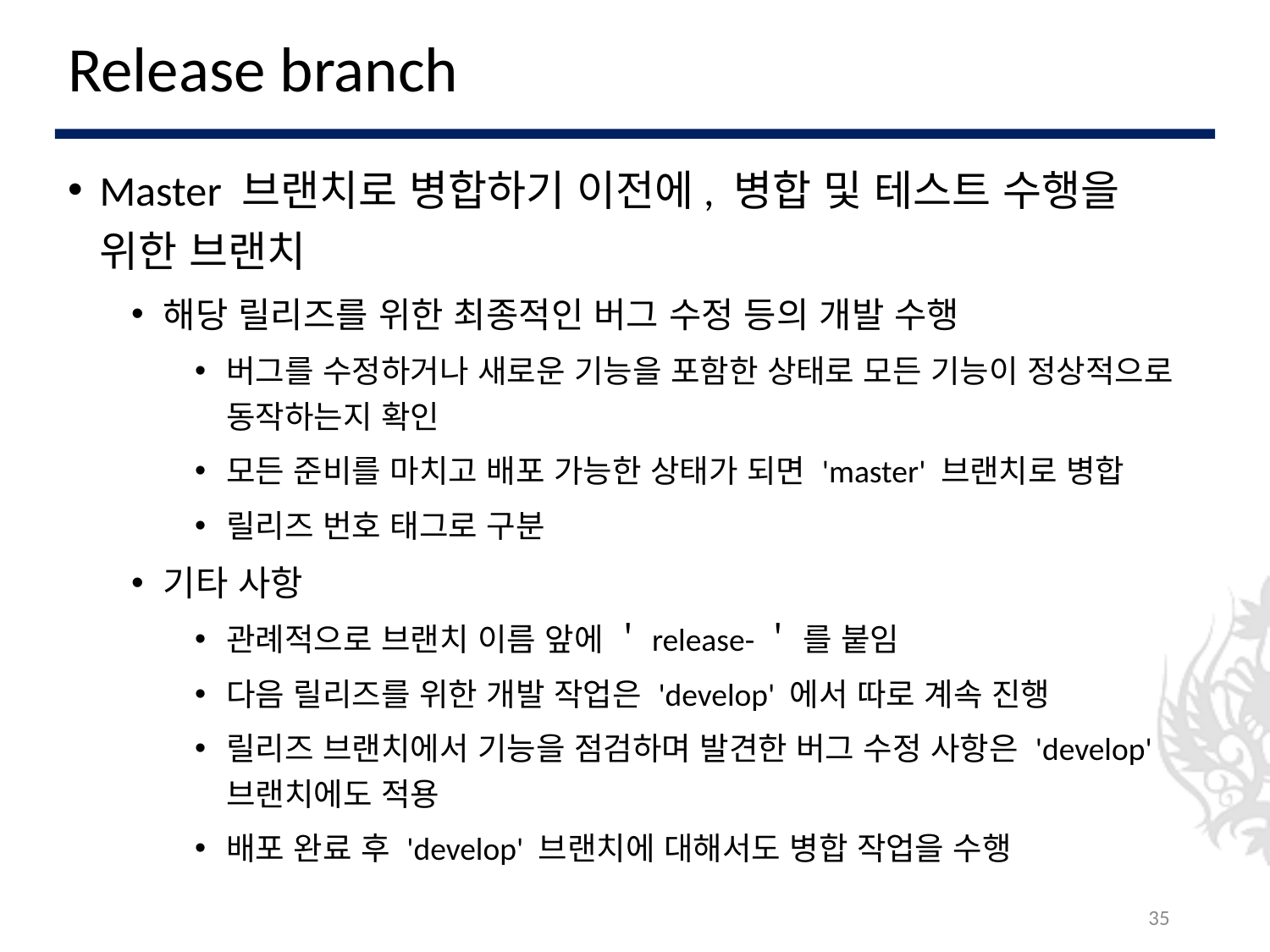

# Release branch
Master 브랜치로 병합하기 이전에, 병합 및 테스트 수행을 위한 브랜치
해당 릴리즈를 위한 최종적인 버그 수정 등의 개발 수행
버그를 수정하거나 새로운 기능을 포함한 상태로 모든 기능이 정상적으로 동작하는지 확인
모든 준비를 마치고 배포 가능한 상태가 되면 'master' 브랜치로 병합
릴리즈 번호 태그로 구분
기타 사항
관례적으로 브랜치 이름 앞에 ＇release-＇ 를 붙임
다음 릴리즈를 위한 개발 작업은 'develop' 에서 따로 계속 진행
릴리즈 브랜치에서 기능을 점검하며 발견한 버그 수정 사항은 'develop' 브랜치에도 적용
배포 완료 후 'develop' 브랜치에 대해서도 병합 작업을 수행
35